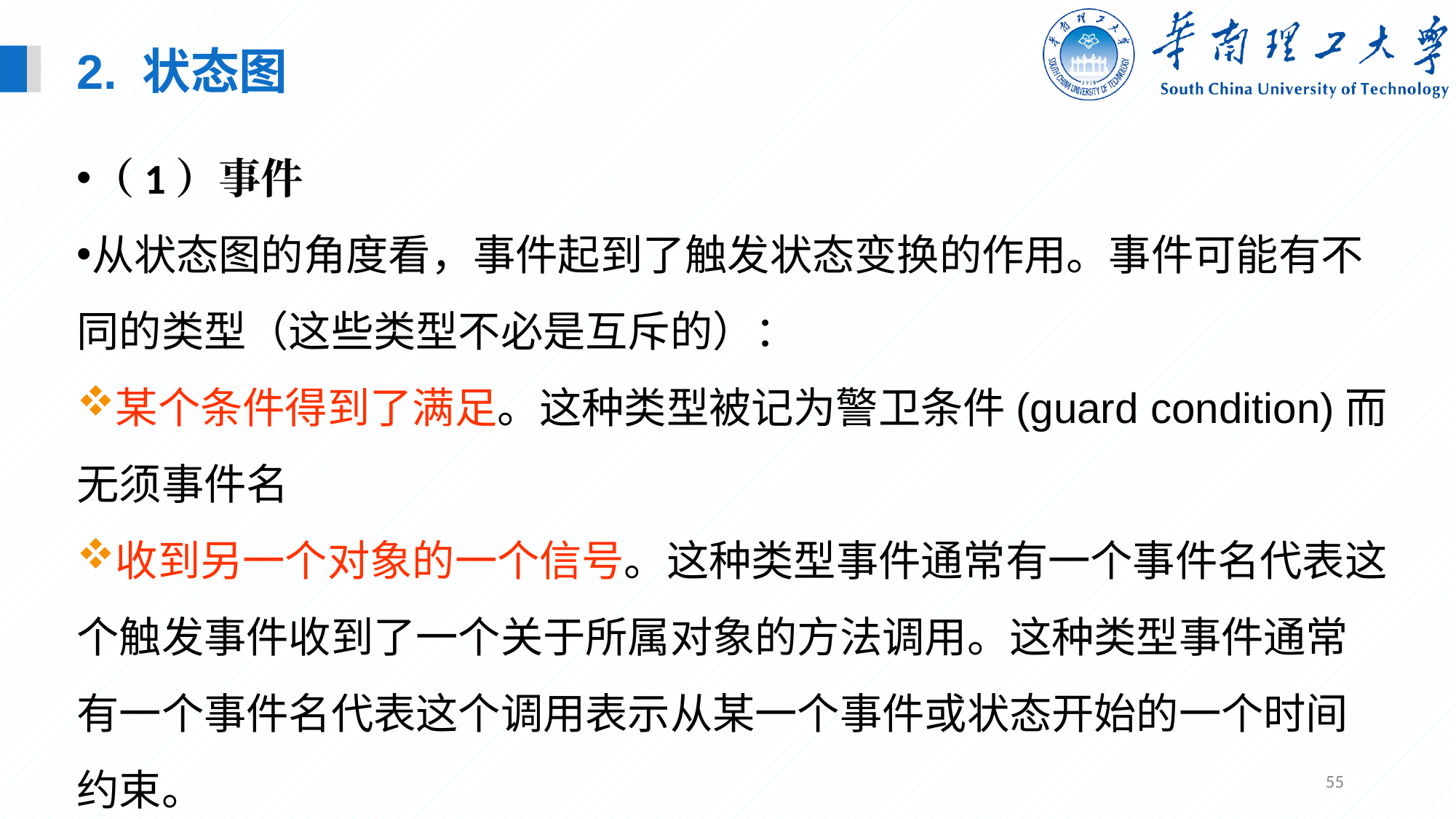

2. 状态图
（1）事件
从状态图的角度看，事件起到了触发状态变换的作用。事件可能有不同的类型（这些类型不必是互斥的）：
某个条件得到了满足。这种类型被记为警卫条件(guard condition)而无须事件名
收到另一个对象的一个信号。这种类型事件通常有一个事件名代表这个触发事件收到了一个关于所属对象的方法调用。这种类型事件通常有一个事件名代表这个调用表示从某一个事件或状态开始的一个时间约束。
55